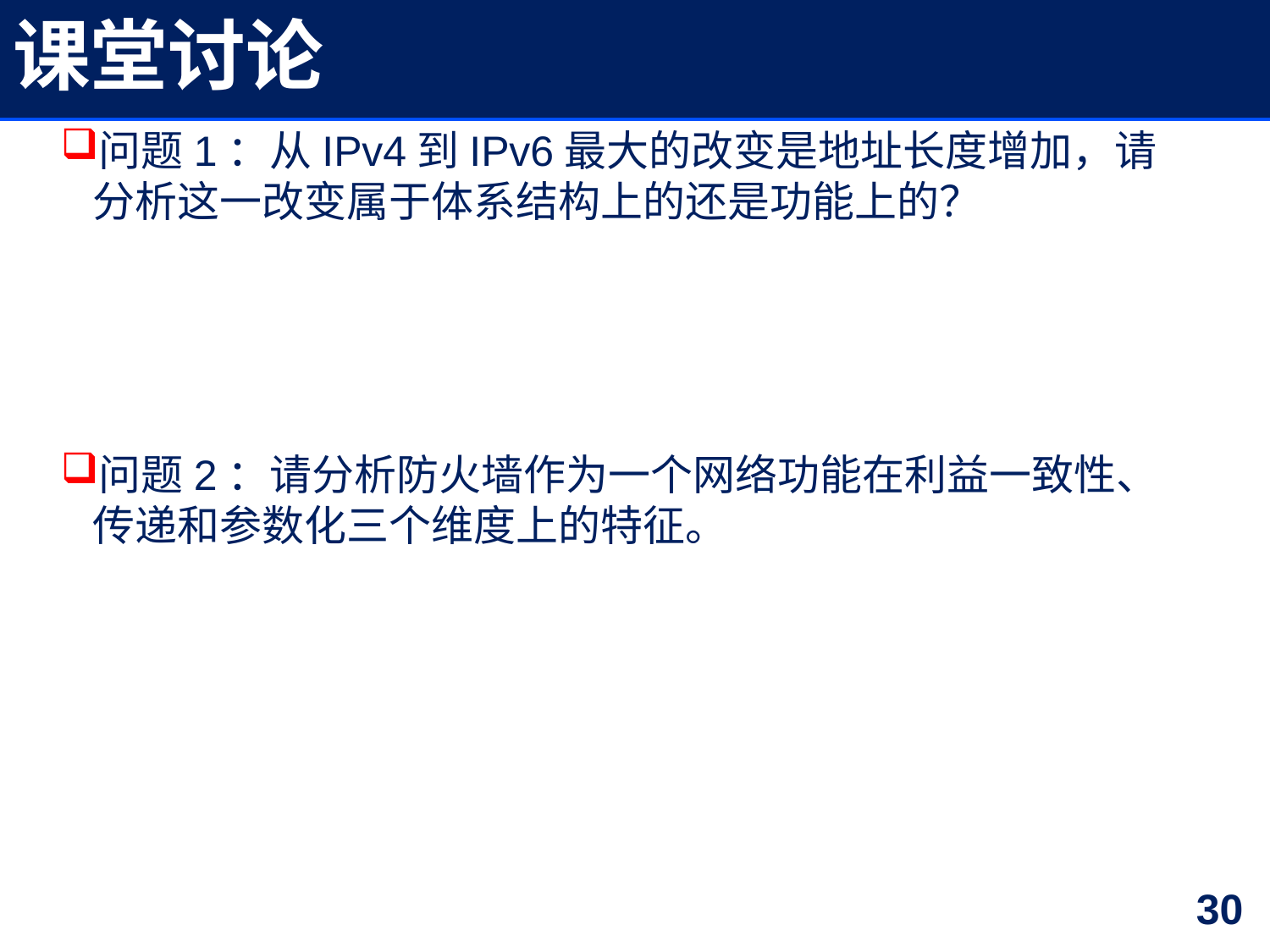

# 课堂讨论
问题1：从IPv4到IPv6最大的改变是地址长度增加，请分析这一改变属于体系结构上的还是功能上的？

问题2：请分析防火墙作为一个网络功能在利益一致性、传递和参数化三个维度上的特征。
30